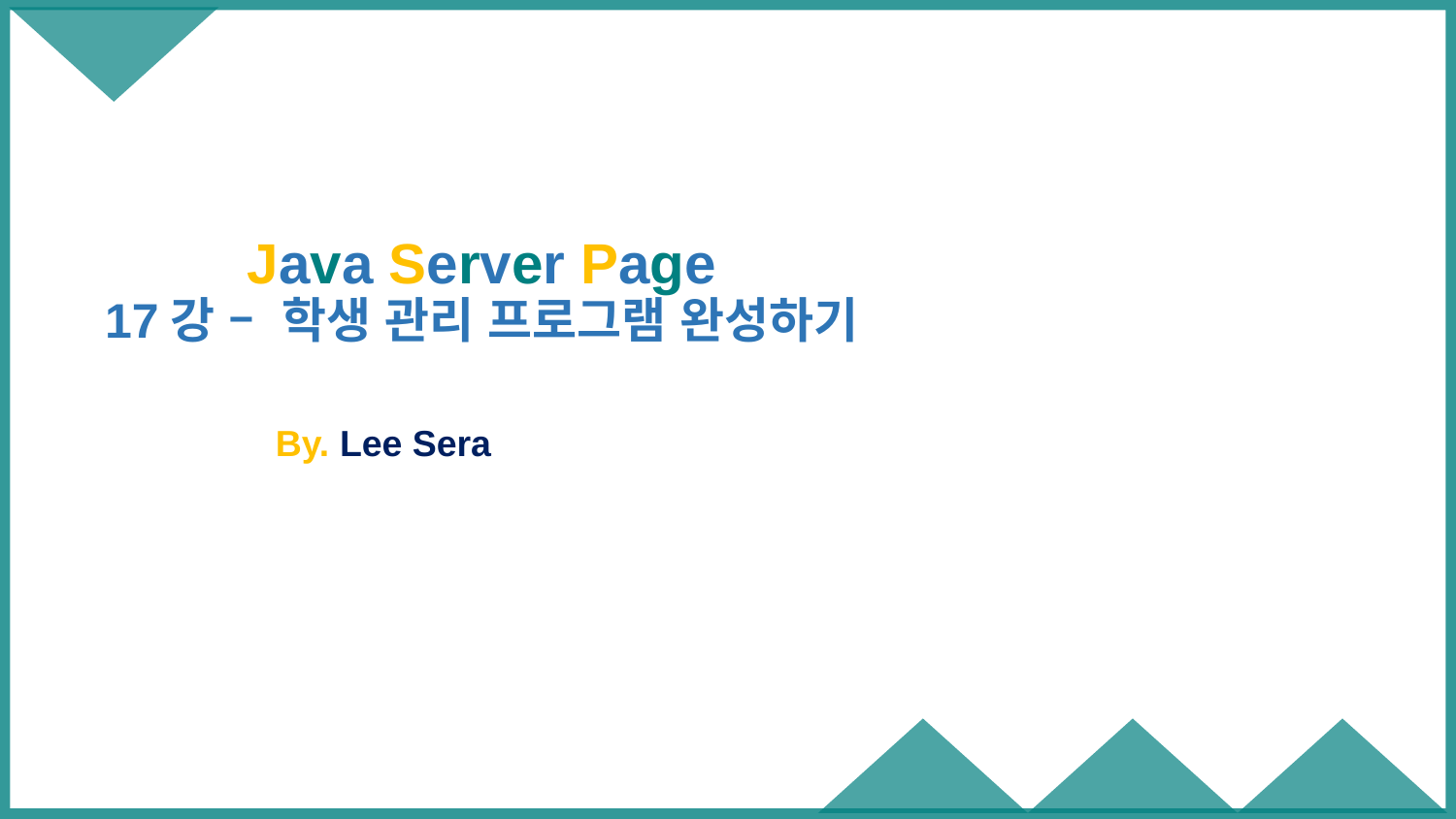

# Java Server Page 17강 –  학생 관리 프로그램 완성하기
By. Lee Sera